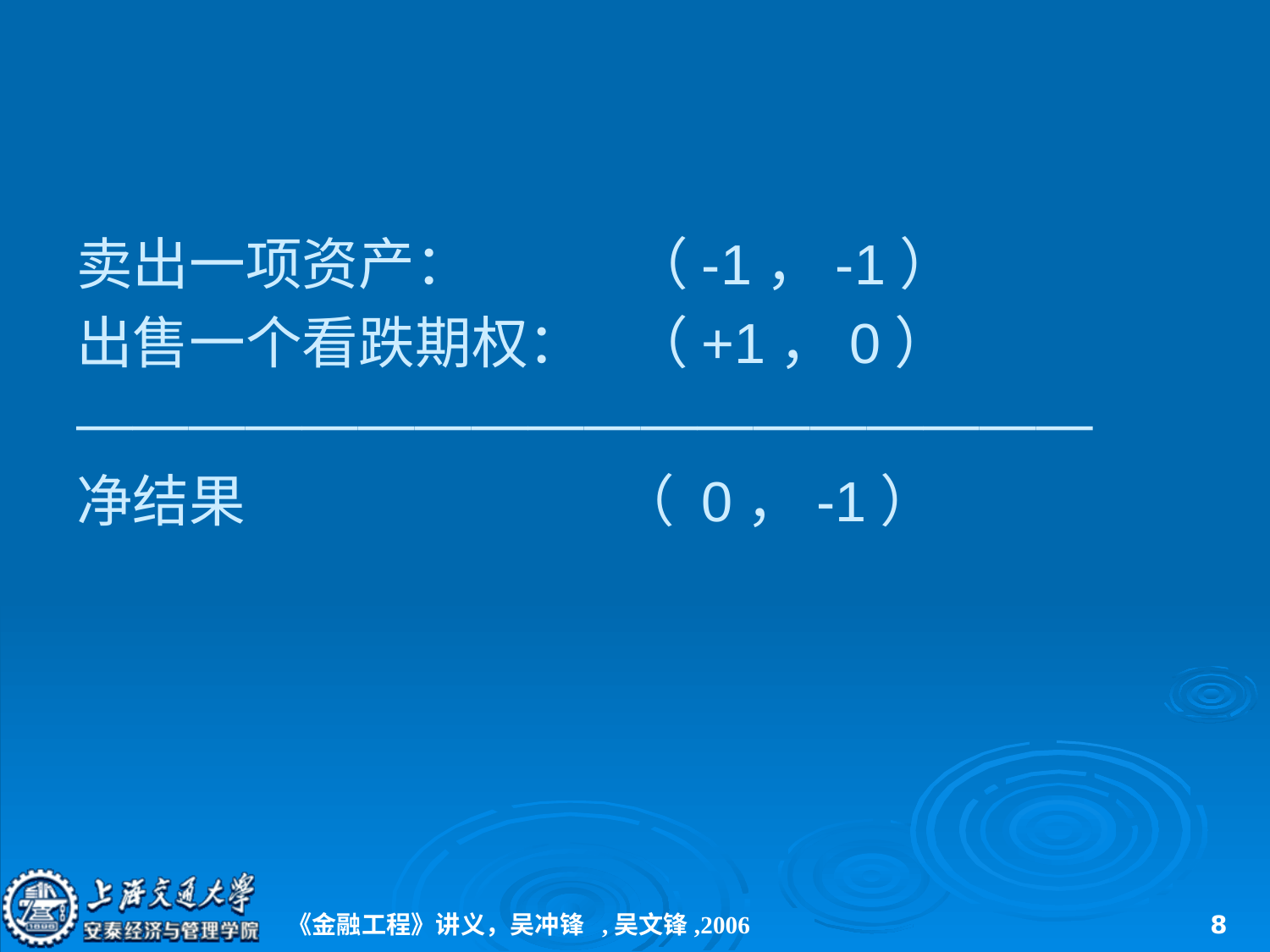

卖出一项资产：		（-1，-1）
出售一个看跌期权：	（+1，0）
——————————————————
净结果		                   （ 0，-1）